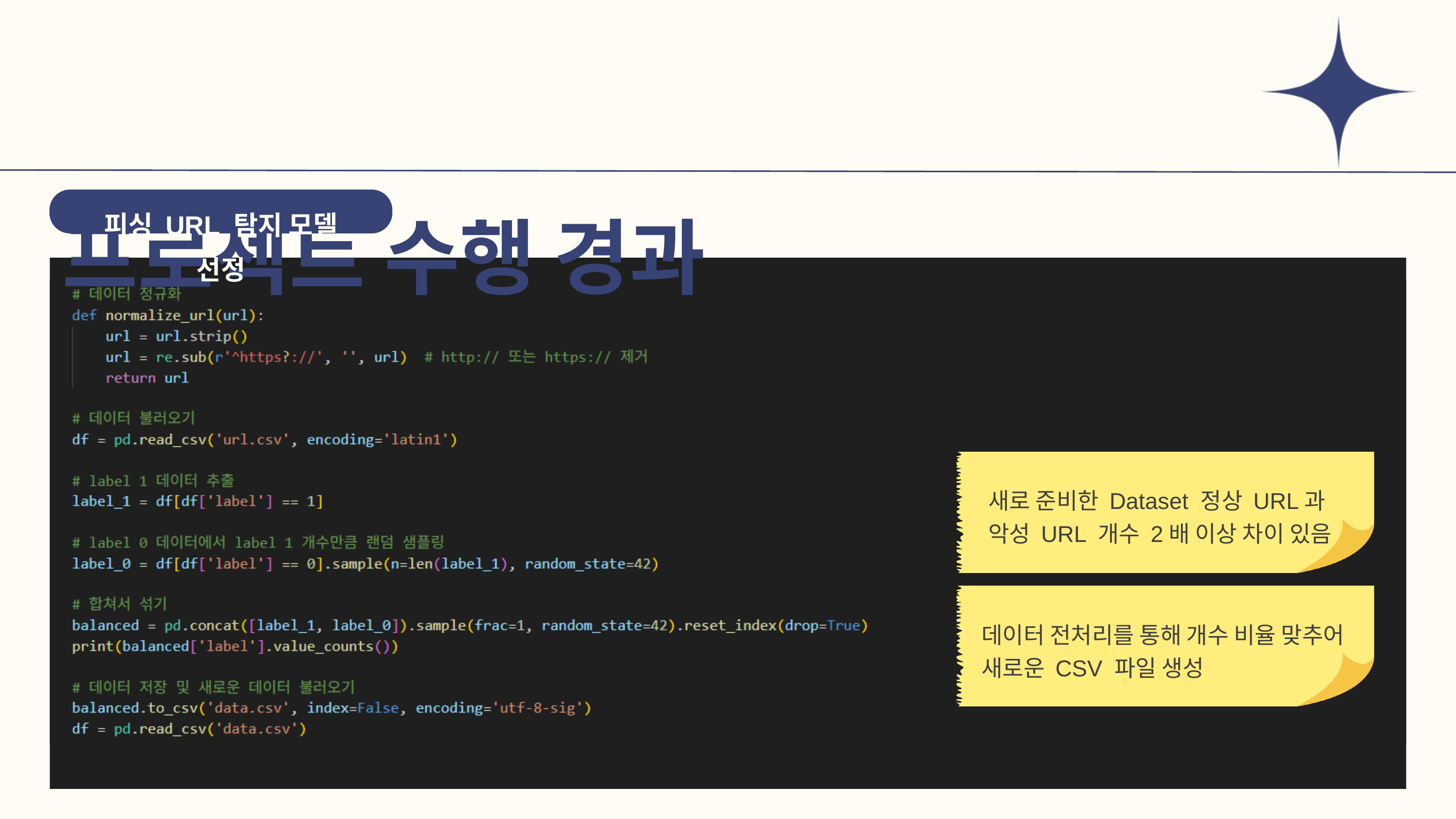

프로젝트 수행 경과

피싱 URL 탐지 모델 선정

새로 준비한 Dataset 정상 URL과
악성 URL 개수 2배 이상 차이 있음

데이터 전처리를 통해 개수 비율 맞추어
새로운 CSV 파일 생성